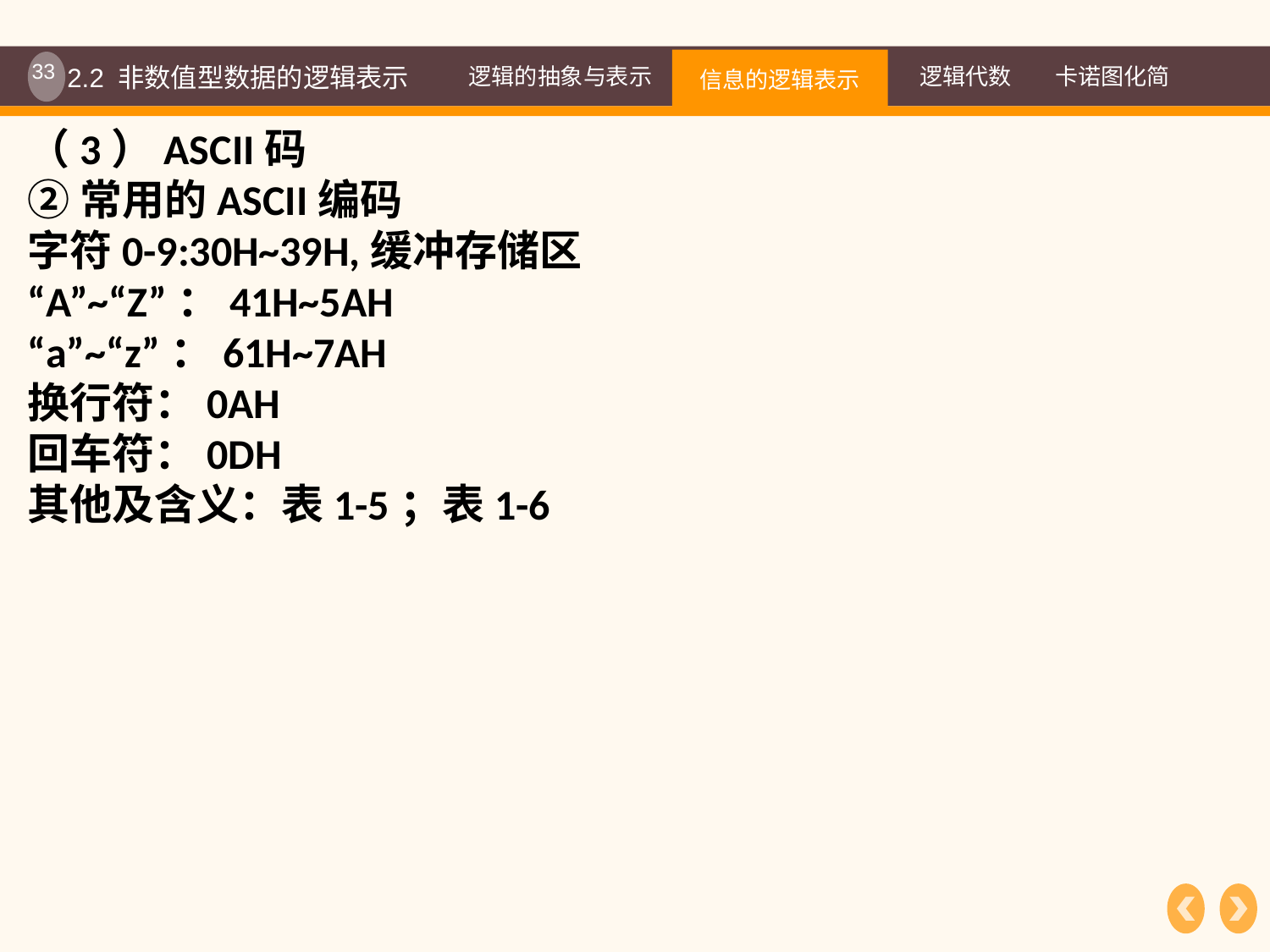

2.2 非数值型数据的逻辑表示
（3）ASCII码
②常用的ASCII编码
字符0-9:30H~39H,缓冲存储区
“A”~“Z”：41H~5AH
“a”~“z”：61H~7AH
换行符：0AH
回车符：0DH
其他及含义：表1-5；表1-6